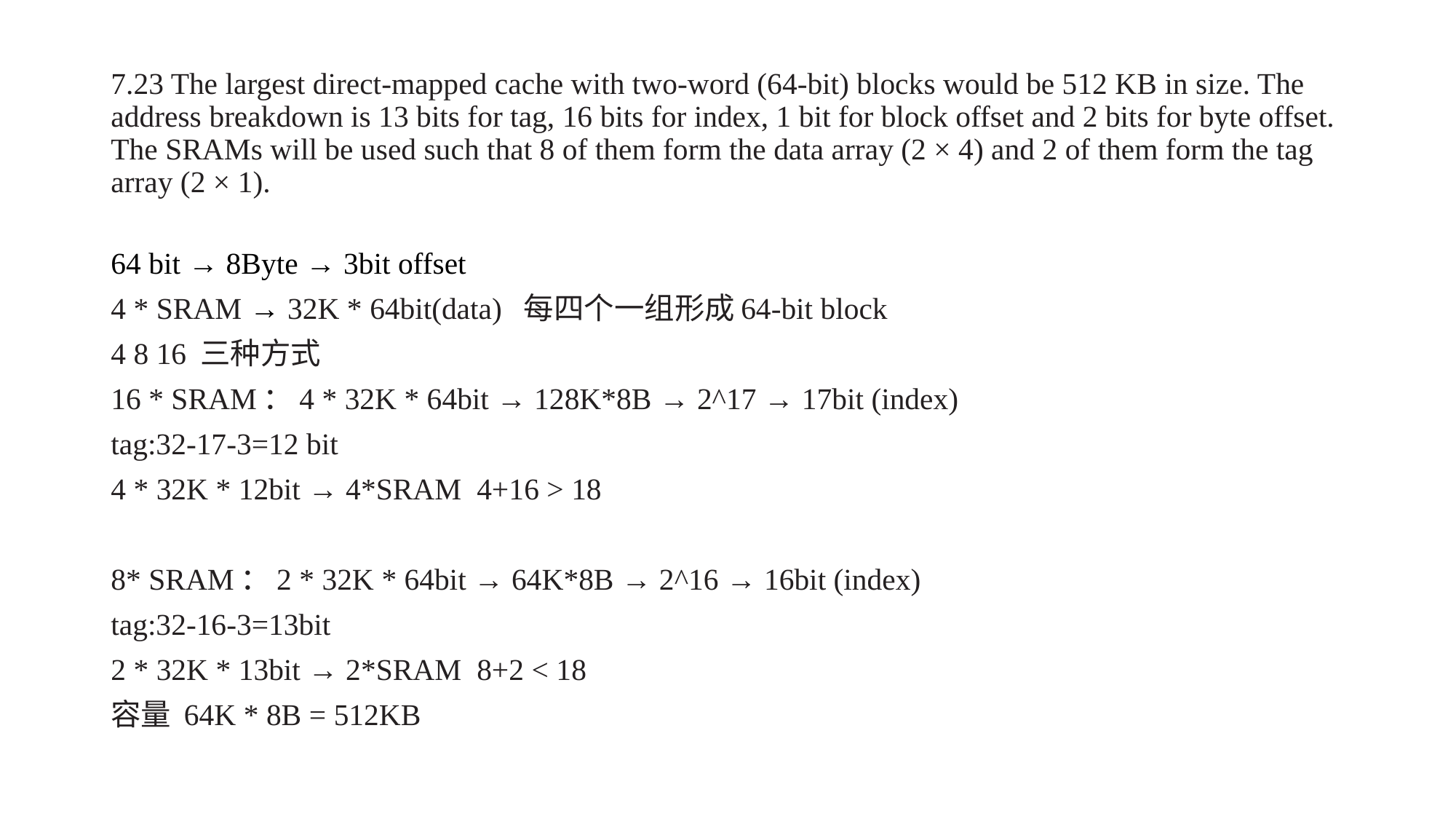

7.23 The largest direct-mapped cache with two-word (64-bit) blocks would be 512 KB in size. The address breakdown is 13 bits for tag, 16 bits for index, 1 bit for block offset and 2 bits for byte offset. The SRAMs will be used such that 8 of them form the data array (2 × 4) and 2 of them form the tag array (2 × 1).
64 bit → 8Byte → 3bit offset
4 * SRAM → 32K * 64bit(data)  每四个一组形成64-bit block
4 8 16 三种方式
16 * SRAM：4 * 32K * 64bit → 128K*8B → 2^17 → 17bit (index)
tag:32-17-3=12 bit
4 * 32K * 12bit → 4*SRAM  4+16 > 18

8* SRAM：2 * 32K * 64bit → 64K*8B → 2^16 → 16bit (index)
tag:32-16-3=13bit
2 * 32K * 13bit → 2*SRAM  8+2 < 18
容量 64K * 8B = 512KB